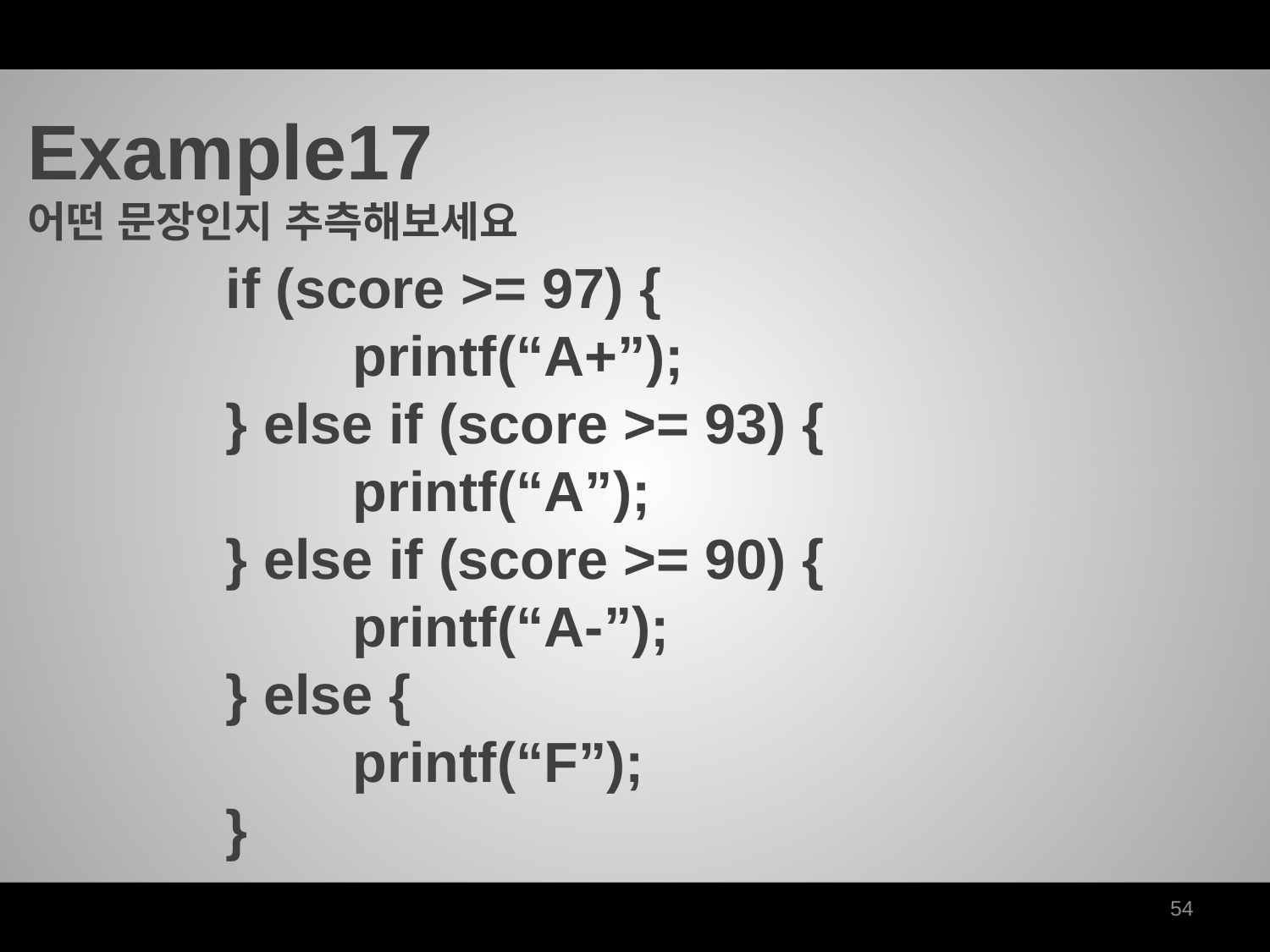

Example17
어떤 문장인지 추측해보세요
if (score >= 97) {
	printf(“A+”);
} else if (score >= 93) {
	printf(“A”);
} else if (score >= 90) {
	printf(“A-”);
} else {
	printf(“F”);
}
54